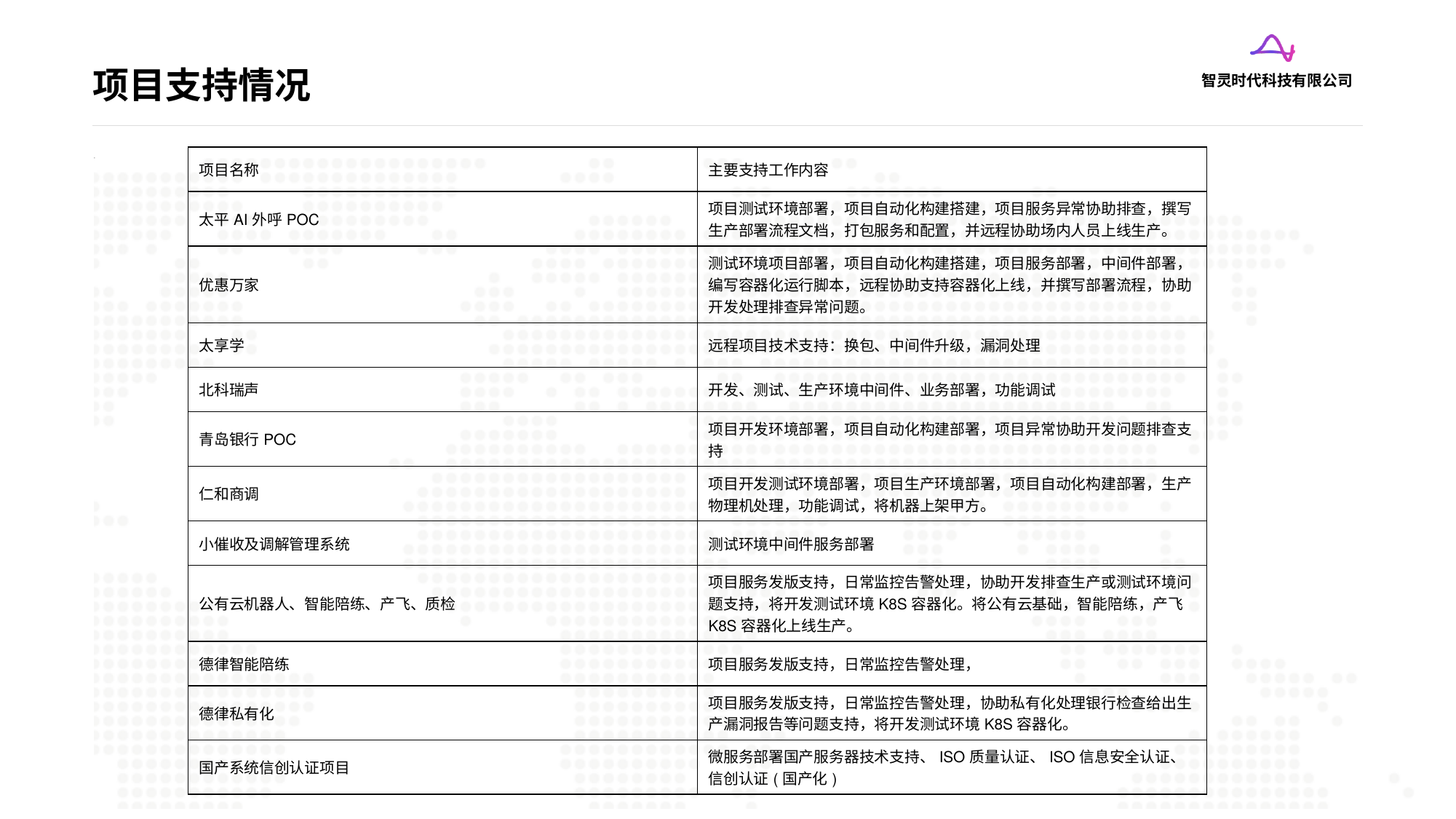

# 项目支持情况
| 项目名称 | 主要支持工作内容 |
| --- | --- |
| 太平AI外呼POC | 项目测试环境部署，项目自动化构建搭建，项目服务异常协助排查，撰写生产部署流程文档，打包服务和配置，并远程协助场内人员上线生产。 |
| 优惠万家 | 测试环境项目部署，项目自动化构建搭建，项目服务部署，中间件部署，编写容器化运行脚本，远程协助支持容器化上线，并撰写部署流程，协助开发处理排查异常问题。 |
| 太享学 | 远程项目技术支持：换包、中间件升级，漏洞处理 |
| 北科瑞声 | 开发、测试、生产环境中间件、业务部署，功能调试 |
| 青岛银行POC | 项目开发环境部署，项目自动化构建部署，项目异常协助开发问题排查支持 |
| 仁和商调 | 项目开发测试环境部署，项目生产环境部署，项目自动化构建部署，生产物理机处理，功能调试，将机器上架甲方。 |
| 小催收及调解管理系统 | 测试环境中间件服务部署 |
| 公有云机器人、智能陪练、产飞、质检 | 项目服务发版支持，日常监控告警处理，协助开发排查生产或测试环境问题支持，将开发测试环境K8S容器化。将公有云基础，智能陪练，产飞K8S容器化上线生产。 |
| 德律智能陪练 | 项目服务发版支持，日常监控告警处理， |
| 德律私有化 | 项目服务发版支持，日常监控告警处理，协助私有化处理银行检查给出生产漏洞报告等问题支持，将开发测试环境K8S容器化。 |
| 国产系统信创认证项目 | 微服务部署国产服务器技术支持、ISO质量认证、ISO信息安全认证、信创认证(国产化) |